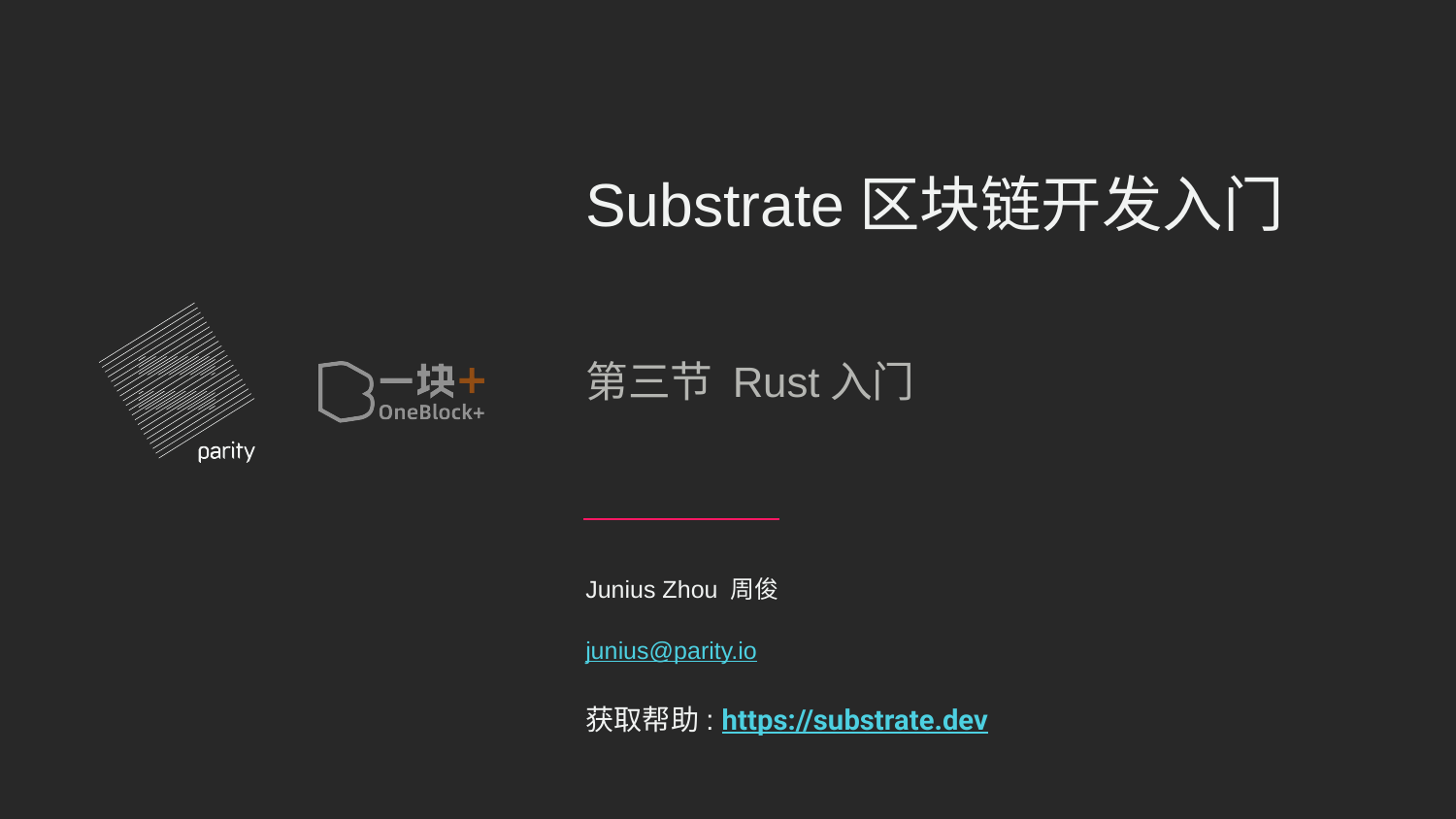

Substrate区块链开发入门

第三节 Rust入门

Junius Zhou 周俊
junius@parity.io
获取帮助: https://substrate.dev